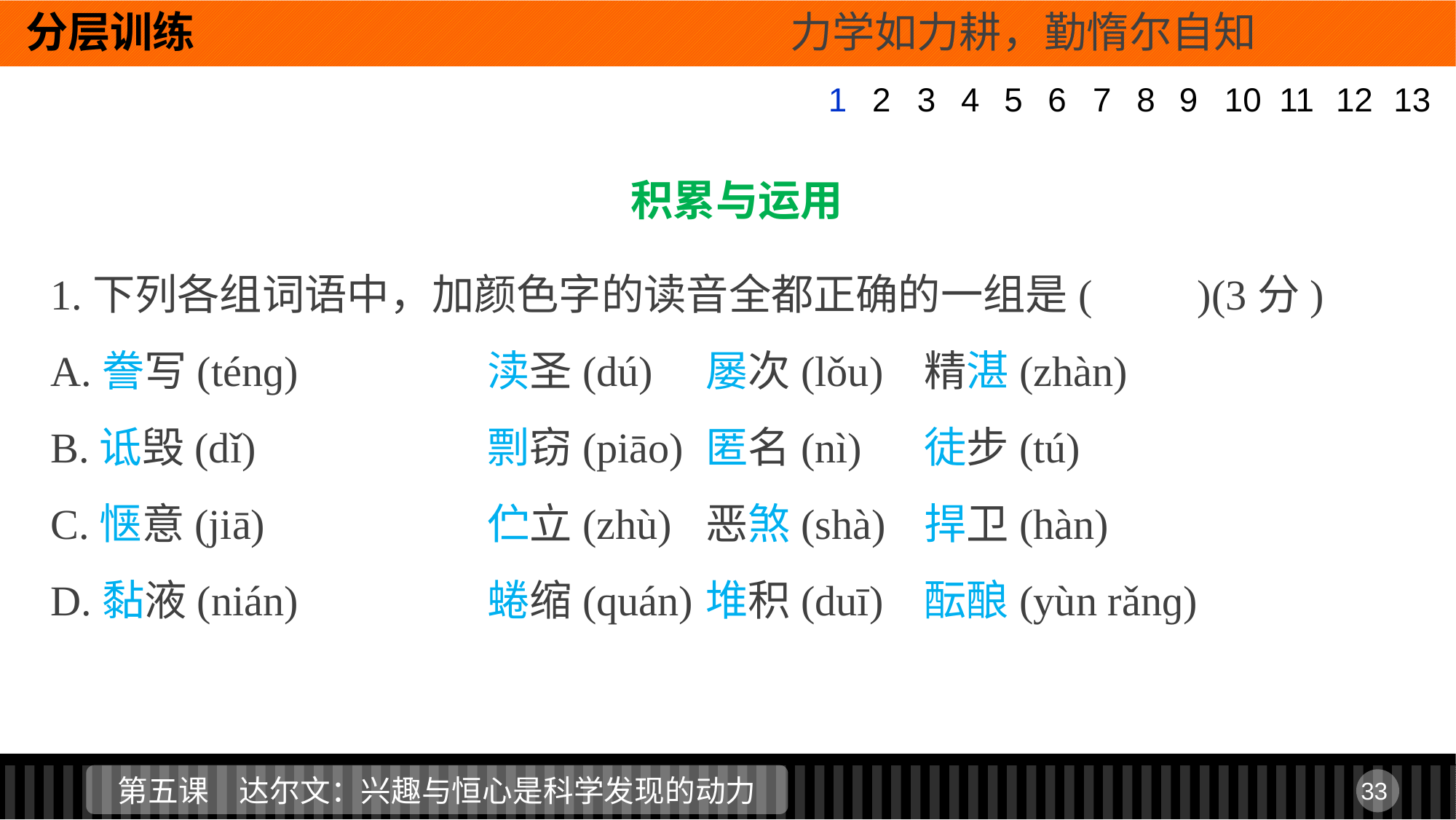

分层训练        					力学如力耕，勤惰尔自知

1
2
3
4
5
6
7
8
9
11
12
13
10
积累与运用
1.下列各组词语中，加颜色字的读音全都正确的一组是(　　)(3分)
A.誊写(ténɡ)		渎圣(dú)	屡次(lǒu)  	精湛(zhàn)
B.诋毁(dǐ)  		剽窃(piāo)	匿名(nì)  	徒步(tú)
C.惬意(jiā)  		伫立(zhù)	恶煞(shà)  	捍卫(hàn)
D.黏液(nián)  		蜷缩(quán)	堆积(duī)  	酝酿(yùn rǎnɡ)